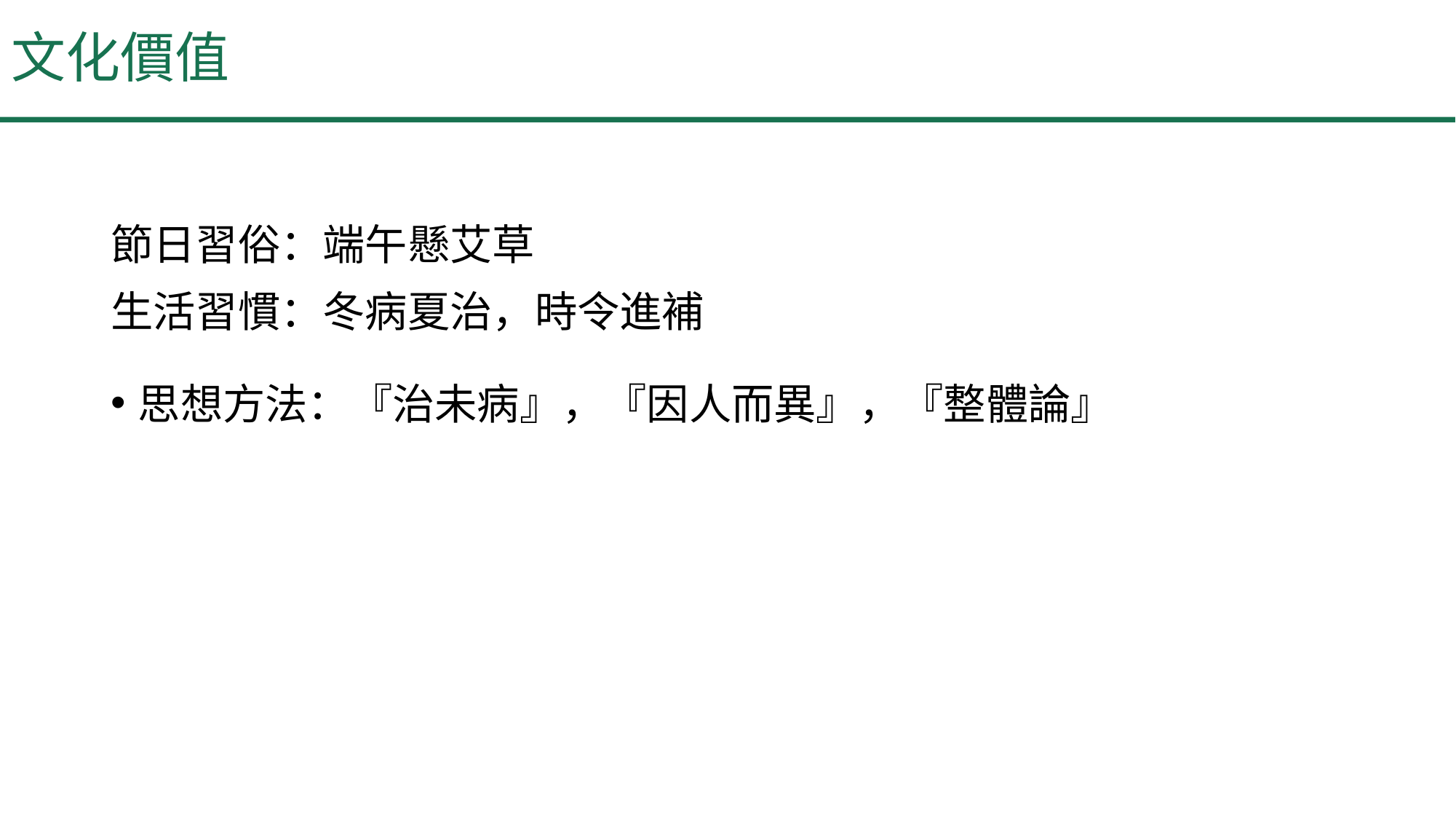

# 文化價值
節日習俗：端午懸艾草
生活習慣：冬病夏治，時令進補
思想方法：『治未病』，『因人而異』，『整體論』